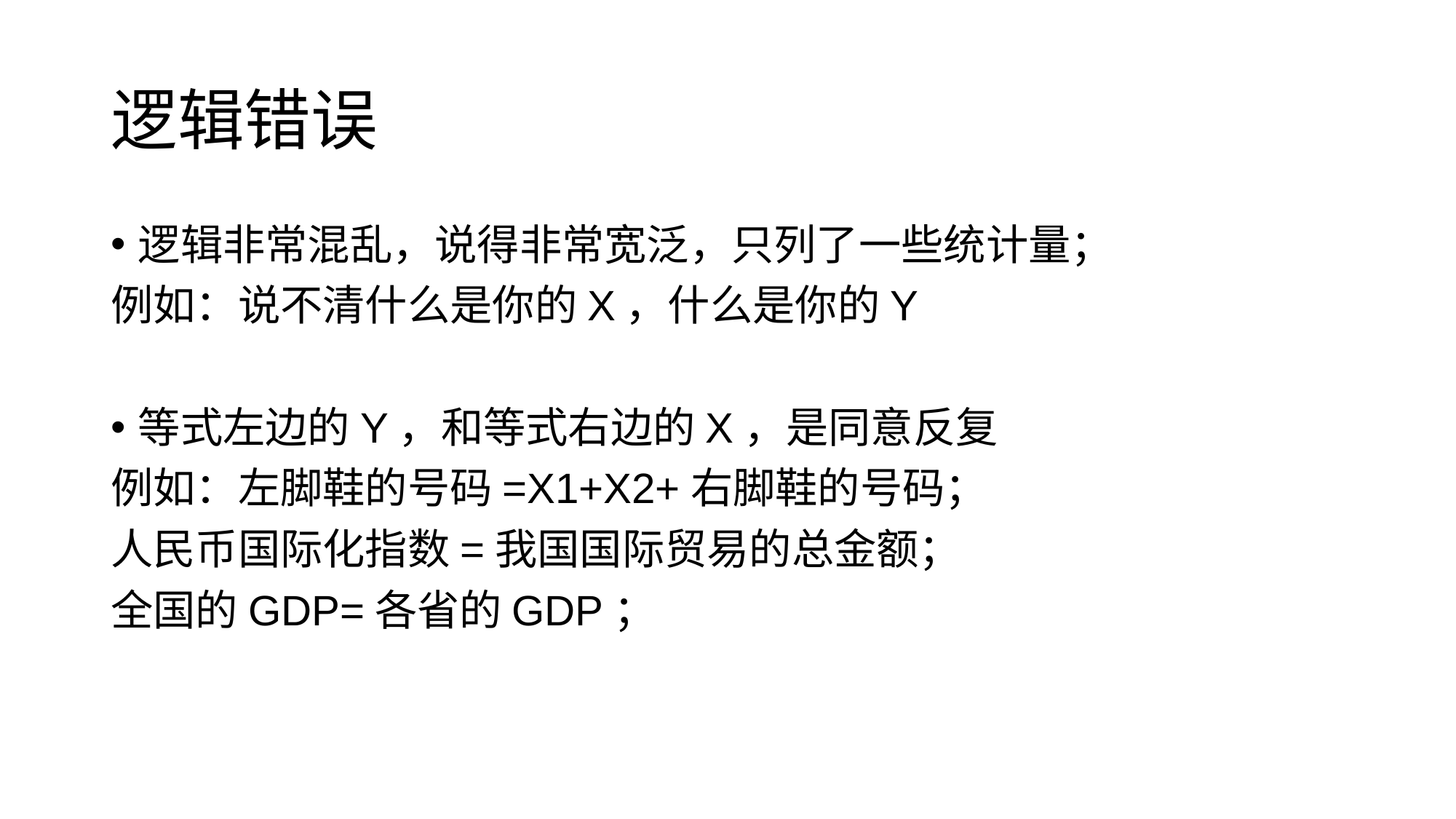

# 逻辑错误
逻辑非常混乱，说得非常宽泛，只列了一些统计量；
例如：说不清什么是你的X，什么是你的Y

等式左边的Y，和等式右边的X，是同意反复
例如：左脚鞋的号码=X1+X2+右脚鞋的号码；
人民币国际化指数=我国国际贸易的总金额；
全国的GDP=各省的GDP；